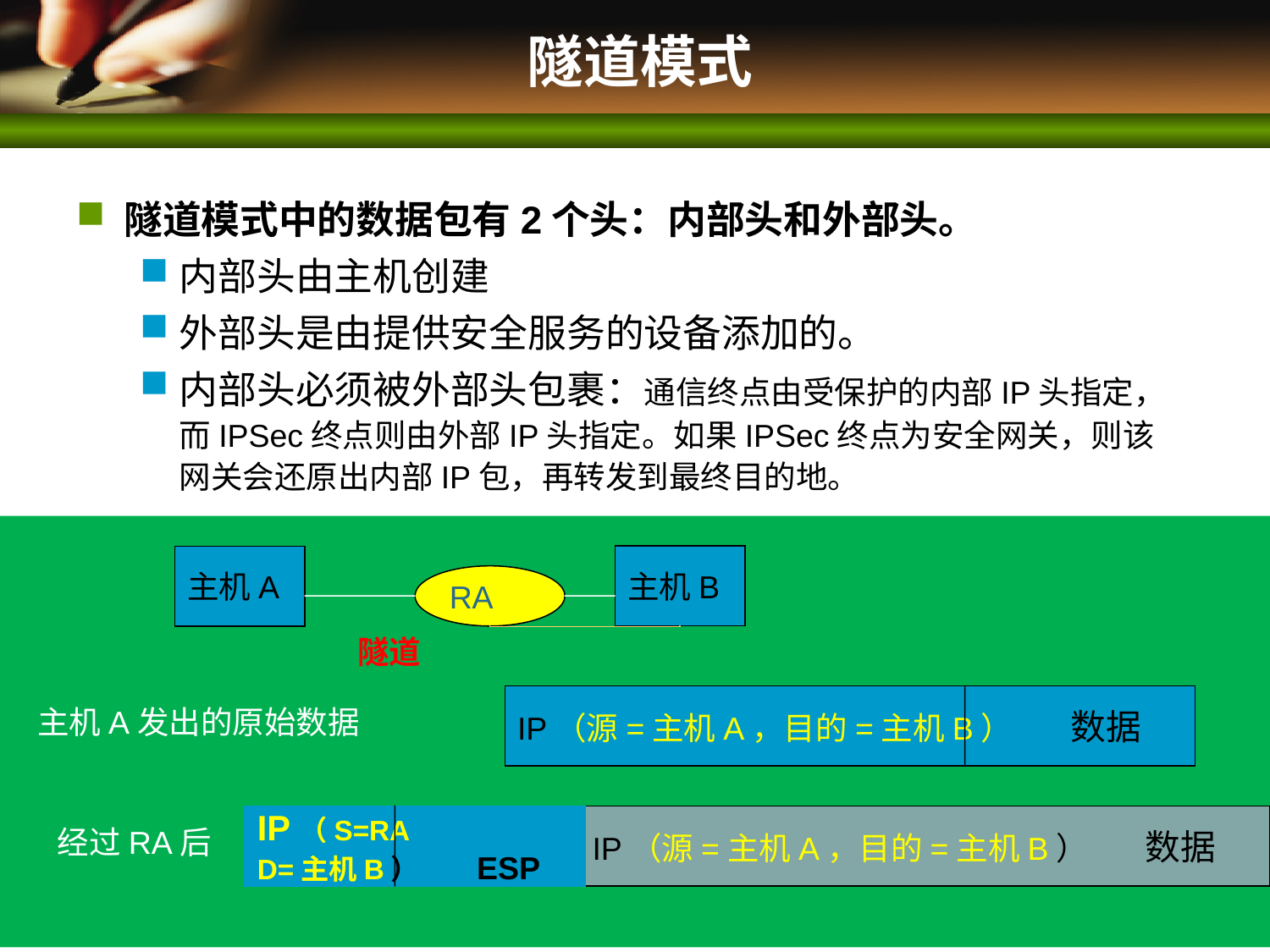

# 隧道模式
隧道模式中的数据包有2个头：内部头和外部头。
内部头由主机创建
外部头是由提供安全服务的设备添加的。
内部头必须被外部头包裹：通信终点由受保护的内部IP头指定，而IPSec终点则由外部IP头指定。如果IPSec终点为安全网关，则该网关会还原出内部IP包，再转发到最终目的地。

主机B
主机A
RA

隧道
IP（源=主机A，目的=主机B）        数据

主机A发出的原始数据
IP（S=RA
D=主机B）        ESP

IP（源=主机A，目的=主机B）        数据
经过RA后